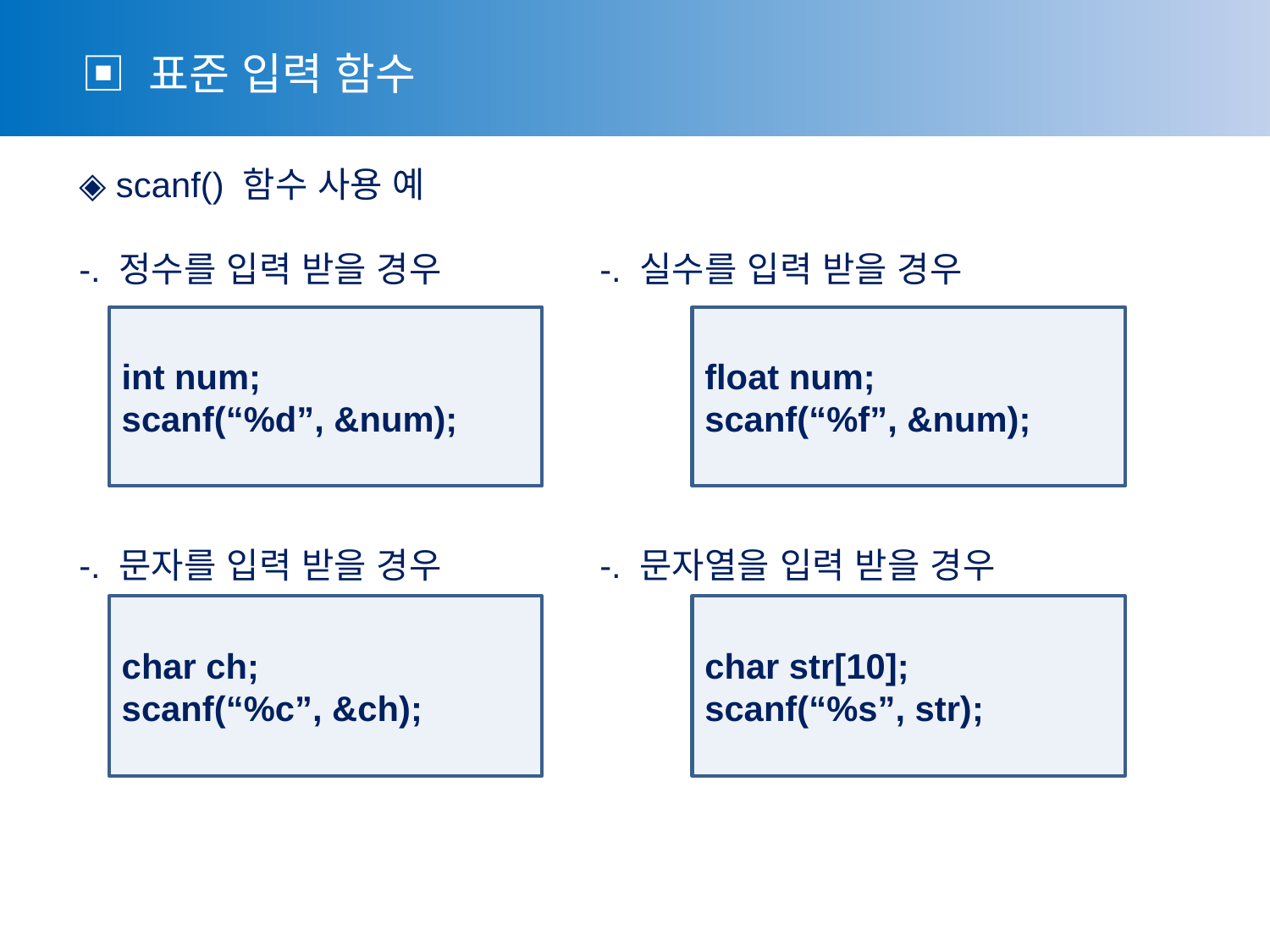

▣ 표준 입력 함수
 ◈ scanf() 함수 사용 예

 -. 정수를 입력 받을 경우               -. 실수를 입력 받을 경우

 -. 문자를 입력 받을 경우               -. 문자열을 입력 받을 경우
int num;
scanf(“%d”, &num);
float num;
scanf(“%f”, &num);
char ch;
scanf(“%c”, &ch);
char str[10];
scanf(“%s”, str);